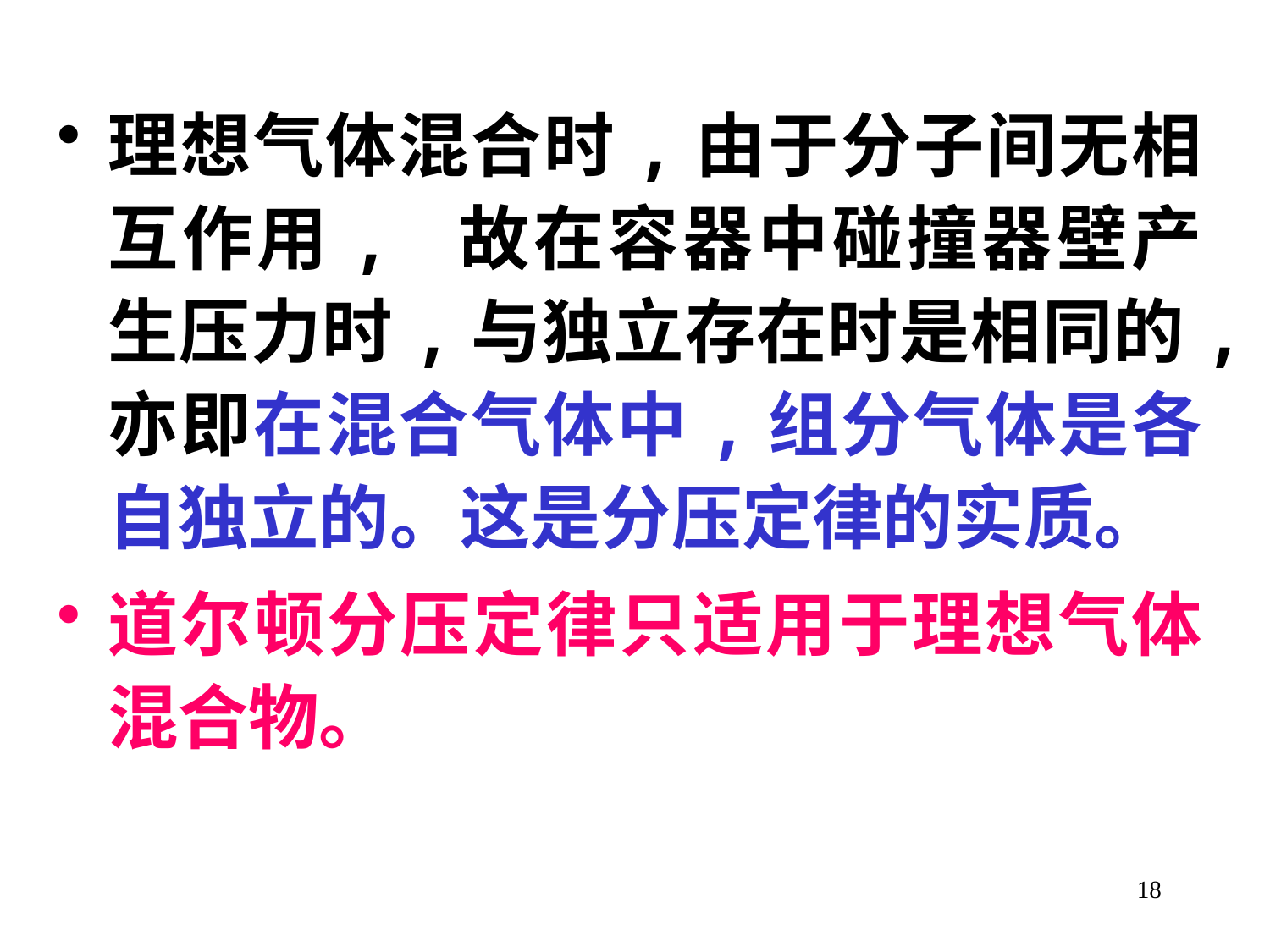

理想气体混合时,由于分子间无相互作用, 故在容器中碰撞器壁产生压力时,与独立存在时是相同的,亦即在混合气体中,组分气体是各自独立的。这是分压定律的实质。
道尔顿分压定律只适用于理想气体混合物。
18